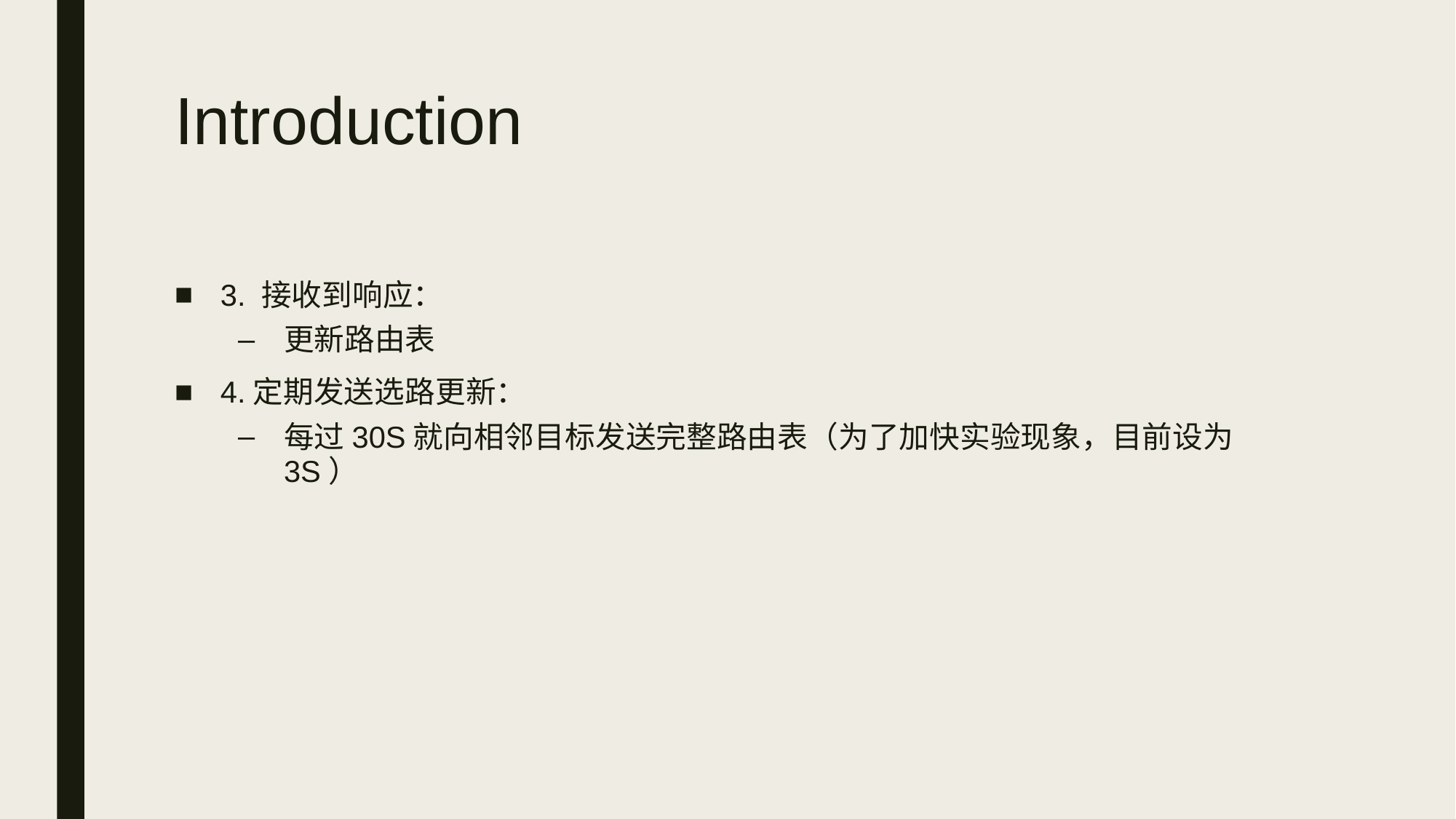

# Introduction
3. 接收到响应：
更新路由表
4.定期发送选路更新：
每过30S就向相邻目标发送完整路由表（为了加快实验现象，目前设为3S）